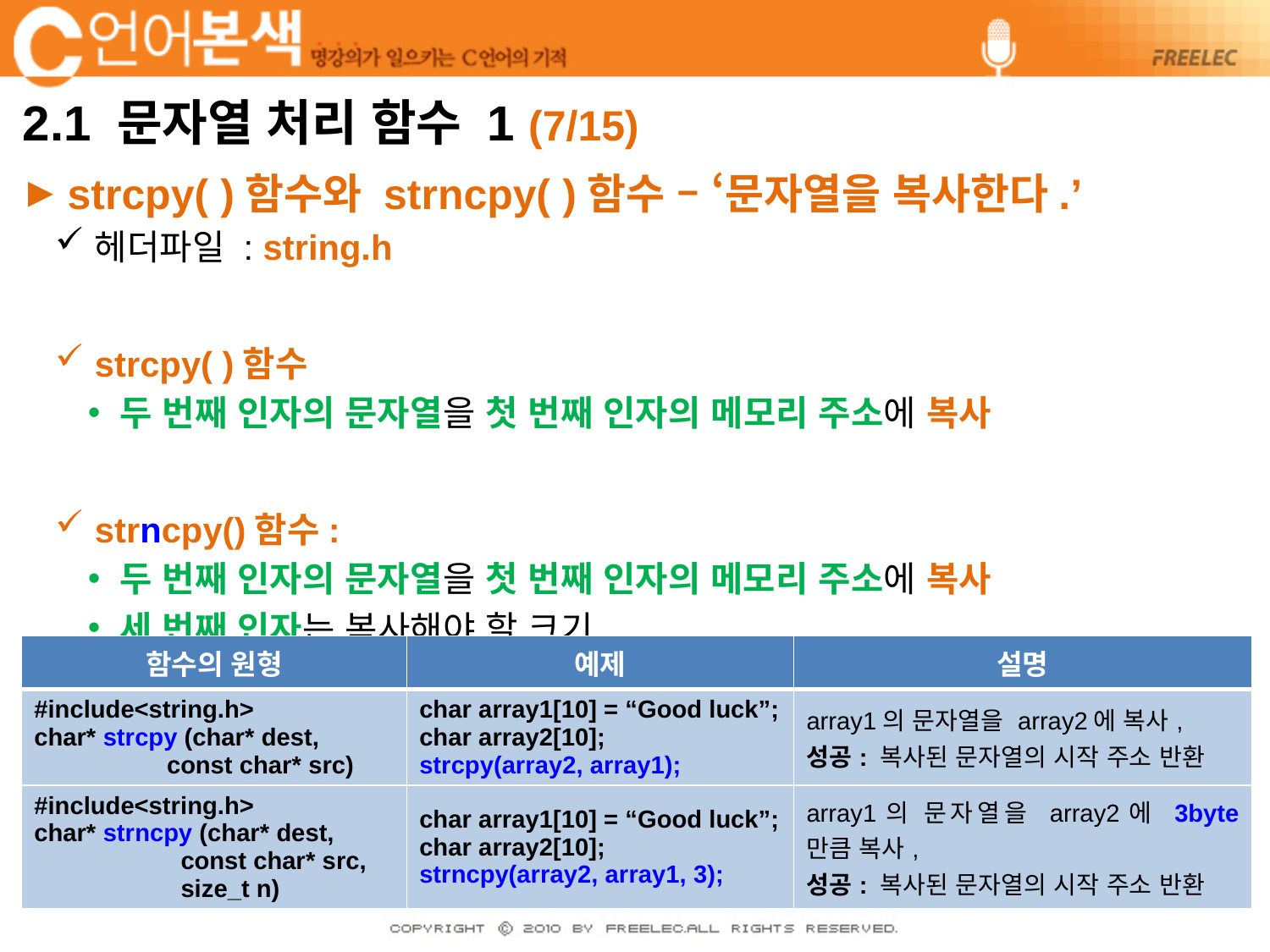

# 2.1 문자열 처리 함수 1 (7/15)
strcpy( )함수와 strncpy( )함수 – ‘문자열을 복사한다.’
헤더파일 : string.h

strcpy( )함수
두 번째 인자의 문자열을 첫 번째 인자의 메모리 주소에 복사

strncpy()함수:
두 번째 인자의 문자열을 첫 번째 인자의 메모리 주소에 복사
세 번째 인자는 복사해야 할 크기

| 함수의 원형 | 예제 | 설명 |
| --- | --- | --- |
| #include<string.h> char\* strcpy (char\* dest, const char\* src) | char array1[10] = “Good luck”; char array2[10]; strcpy(array2, array1); | array1의 문자열을 array2에 복사, 성공: 복사된 문자열의 시작 주소 반환 |
| #include<string.h> char\* strncpy (char\* dest, const char\* src, size\_t n) | char array1[10] = “Good luck”; char array2[10]; strncpy(array2, array1, 3); | array1의 문자열을 array2에 3byte 만큼 복사, 성공: 복사된 문자열의 시작 주소 반환 |